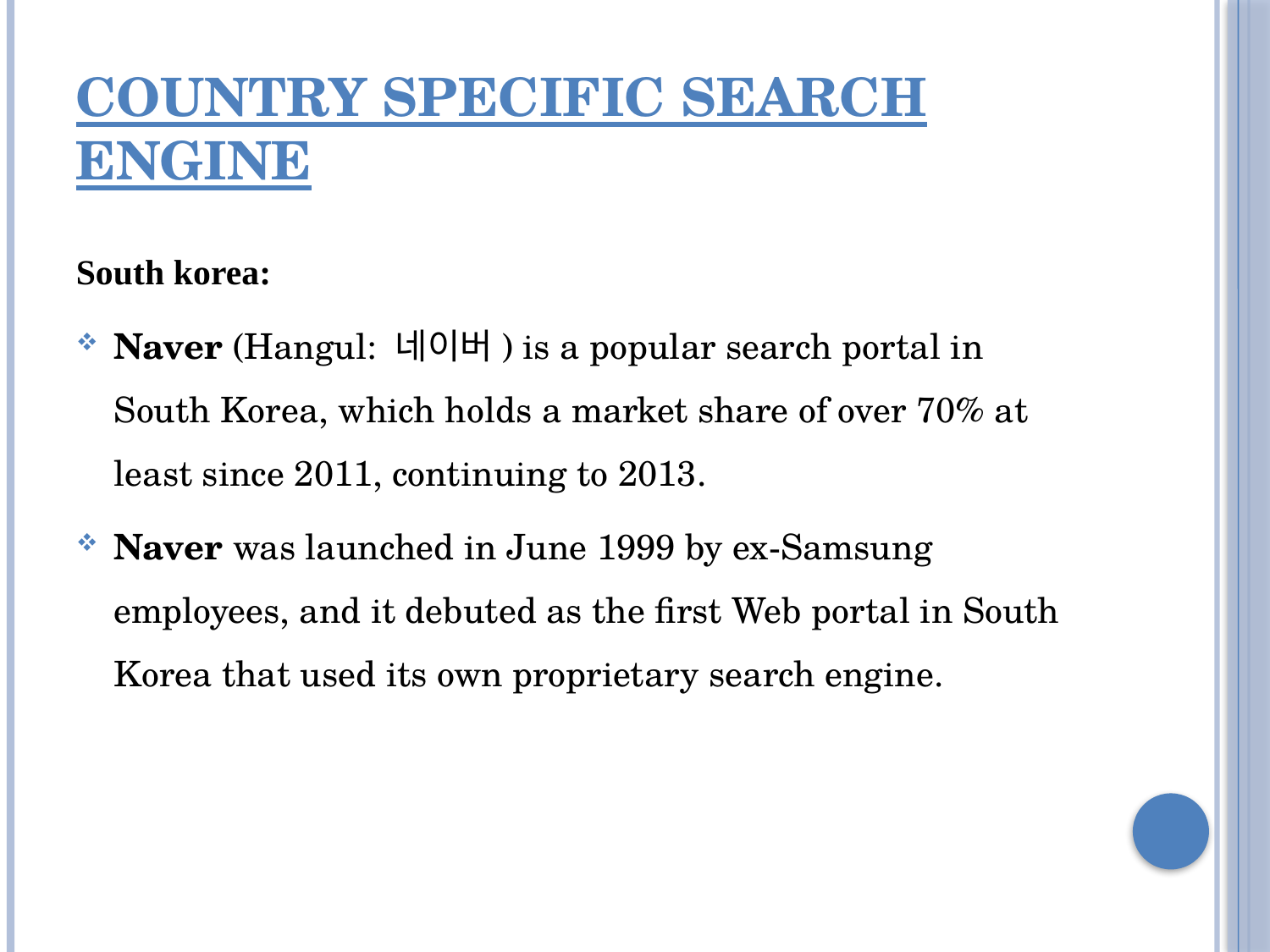

# Country specific search engine
South korea:
Naver (Hangul: 네이버) is a popular search portal in South Korea, which holds a market share of over 70% at least since 2011, continuing to 2013.
Naver was launched in June 1999 by ex-Samsung employees, and it debuted as the first Web portal in South Korea that used its own proprietary search engine.